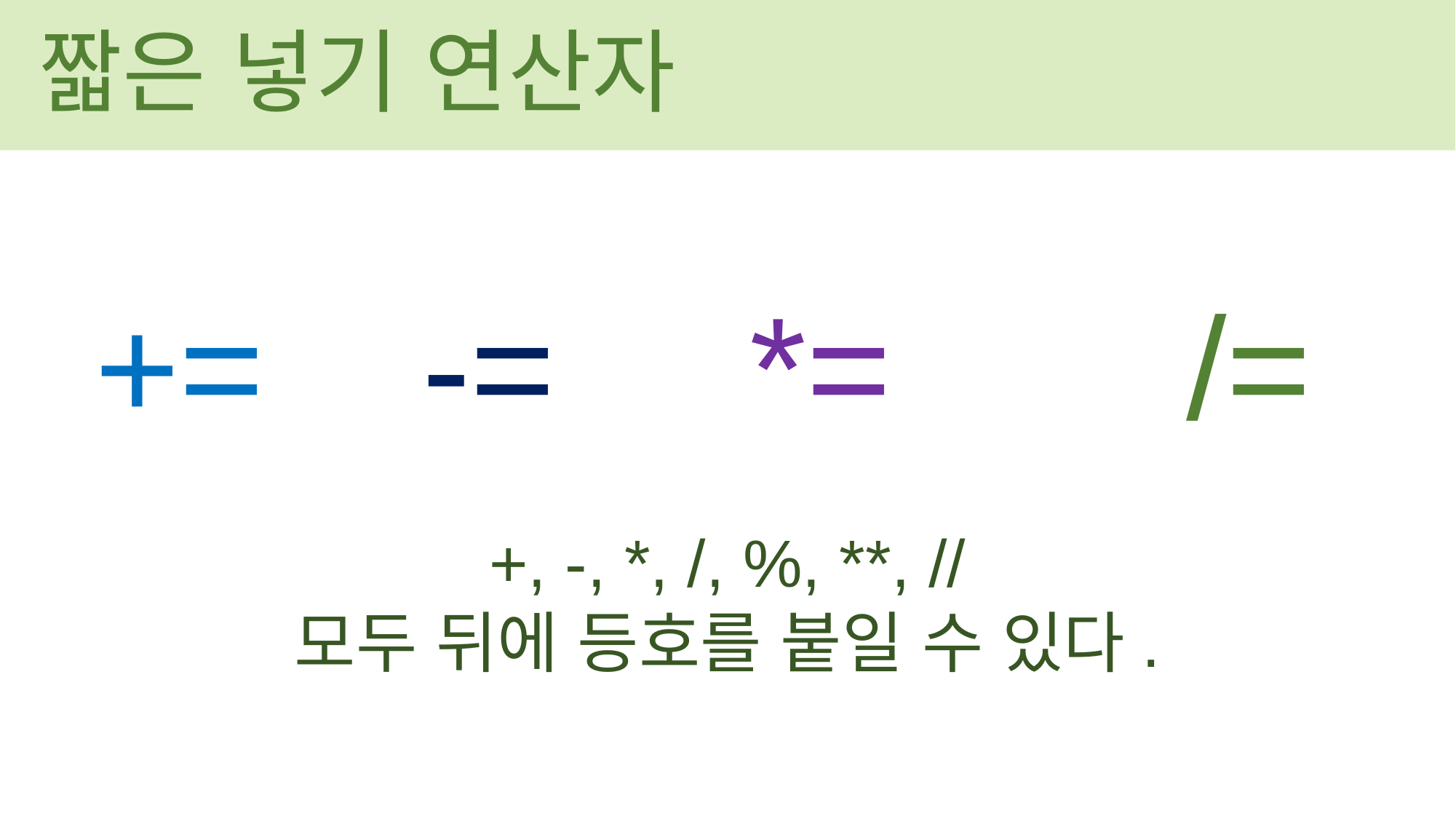

짧은 넣기 연산자
+=		-=		*=			/=
+, -, *, /, %, **, //
모두 뒤에 등호를 붙일 수 있다.